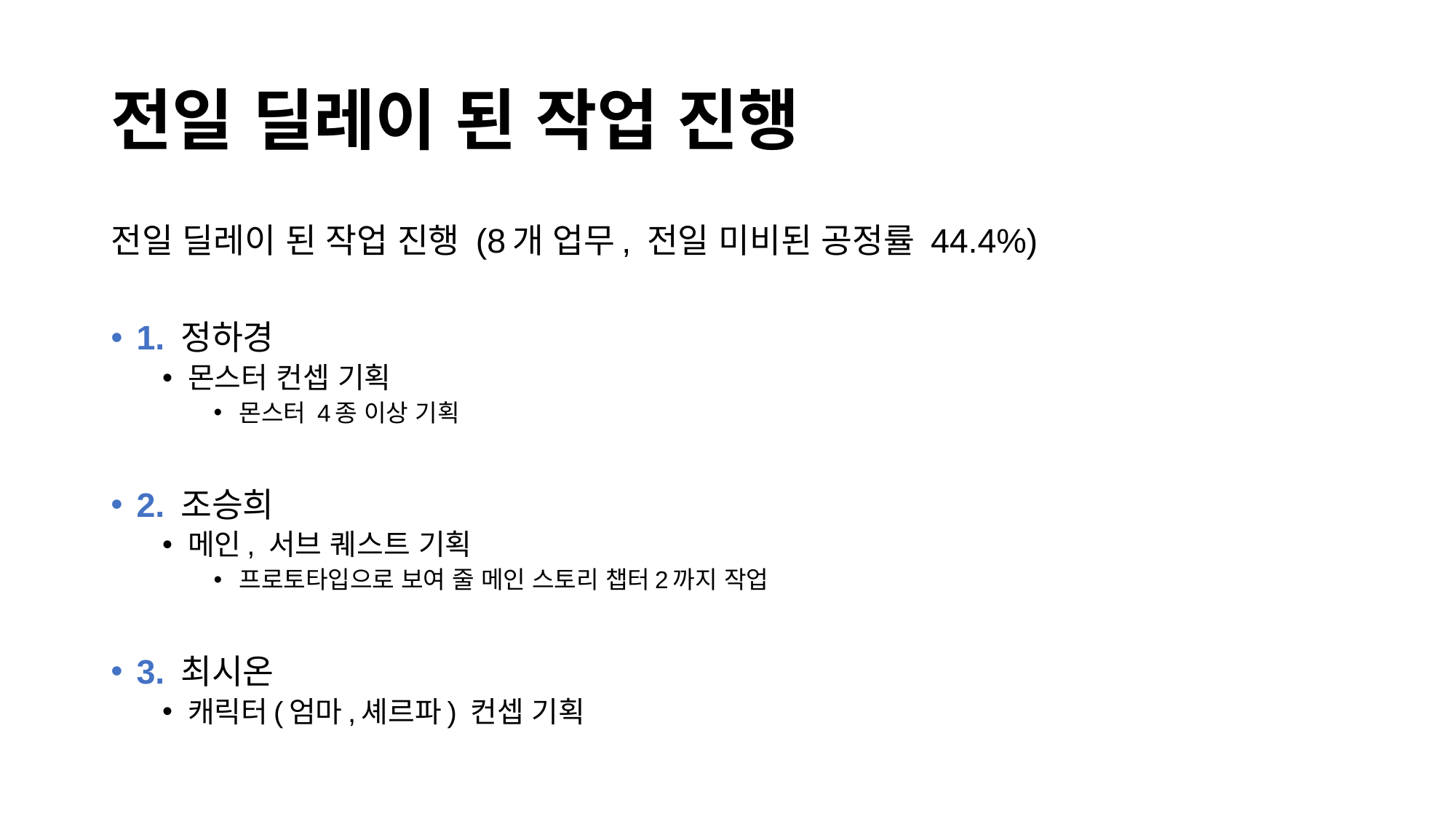

# 전일 딜레이 된 작업 진행
전일 딜레이 된 작업 진행 (8개 업무, 전일 미비된 공정률 44.4%)

1. 정하경
몬스터 컨셉 기획
몬스터 4종 이상 기획

2. 조승희
메인, 서브 퀘스트 기획
프로토타입으로 보여 줄 메인 스토리 챕터2까지 작업

3. 최시온
캐릭터(엄마,셰르파) 컨셉 기획